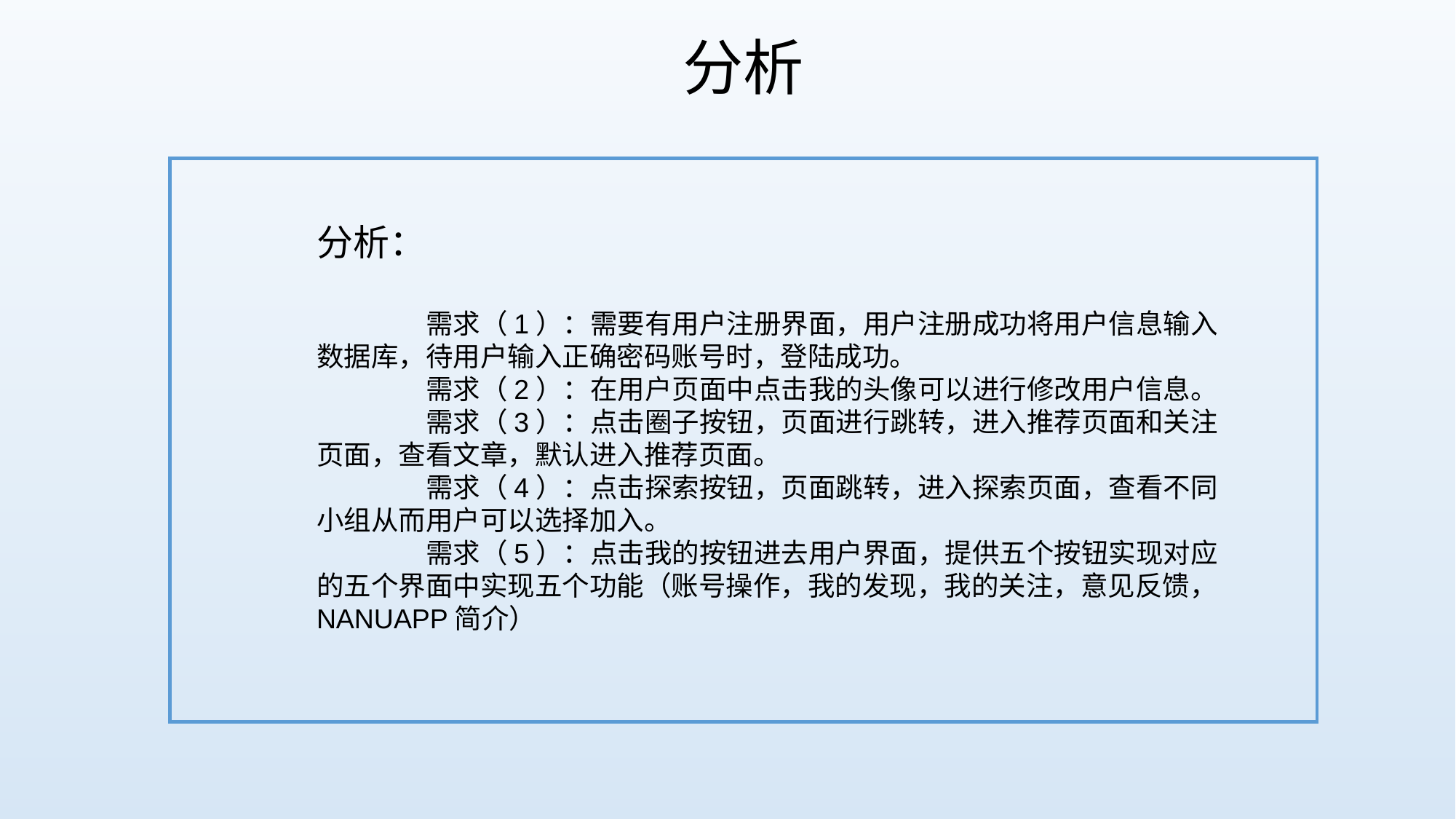

分析

分析：

	需求（1）：需要有用户注册界面，用户注册成功将用户信息输入数据库，待用户输入正确密码账号时，登陆成功。
	需求（2）：在用户页面中点击我的头像可以进行修改用户信息。
	需求（3）：点击圈子按钮，页面进行跳转，进入推荐页面和关注页面，查看文章，默认进入推荐页面。
	需求（4）：点击探索按钮，页面跳转，进入探索页面，查看不同小组从而用户可以选择加入。
	需求（5）：点击我的按钮进去用户界面，提供五个按钮实现对应的五个界面中实现五个功能（账号操作，我的发现，我的关注，意见反馈，NANUAPP简介）